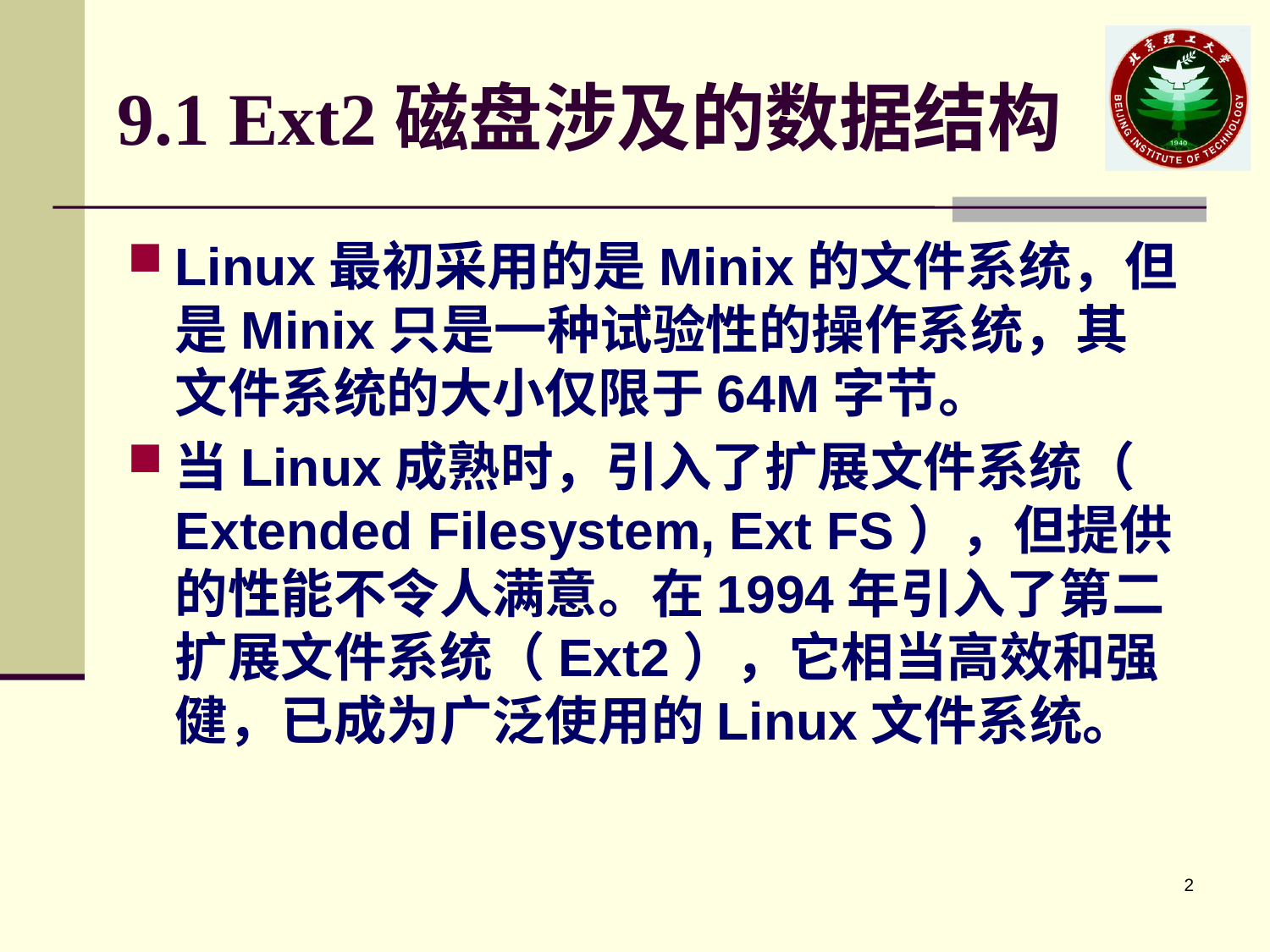

# 9.1 Ext2磁盘涉及的数据结构
Linux最初采用的是Minix的文件系统，但是Minix只是一种试验性的操作系统，其文件系统的大小仅限于64M字节。
当Linux成熟时，引入了扩展文件系统（ Extended Filesystem, Ext FS），但提供的性能不令人满意。在1994年引入了第二扩展文件系统（Ext2），它相当高效和强健，已成为广泛使用的Linux文件系统。
2